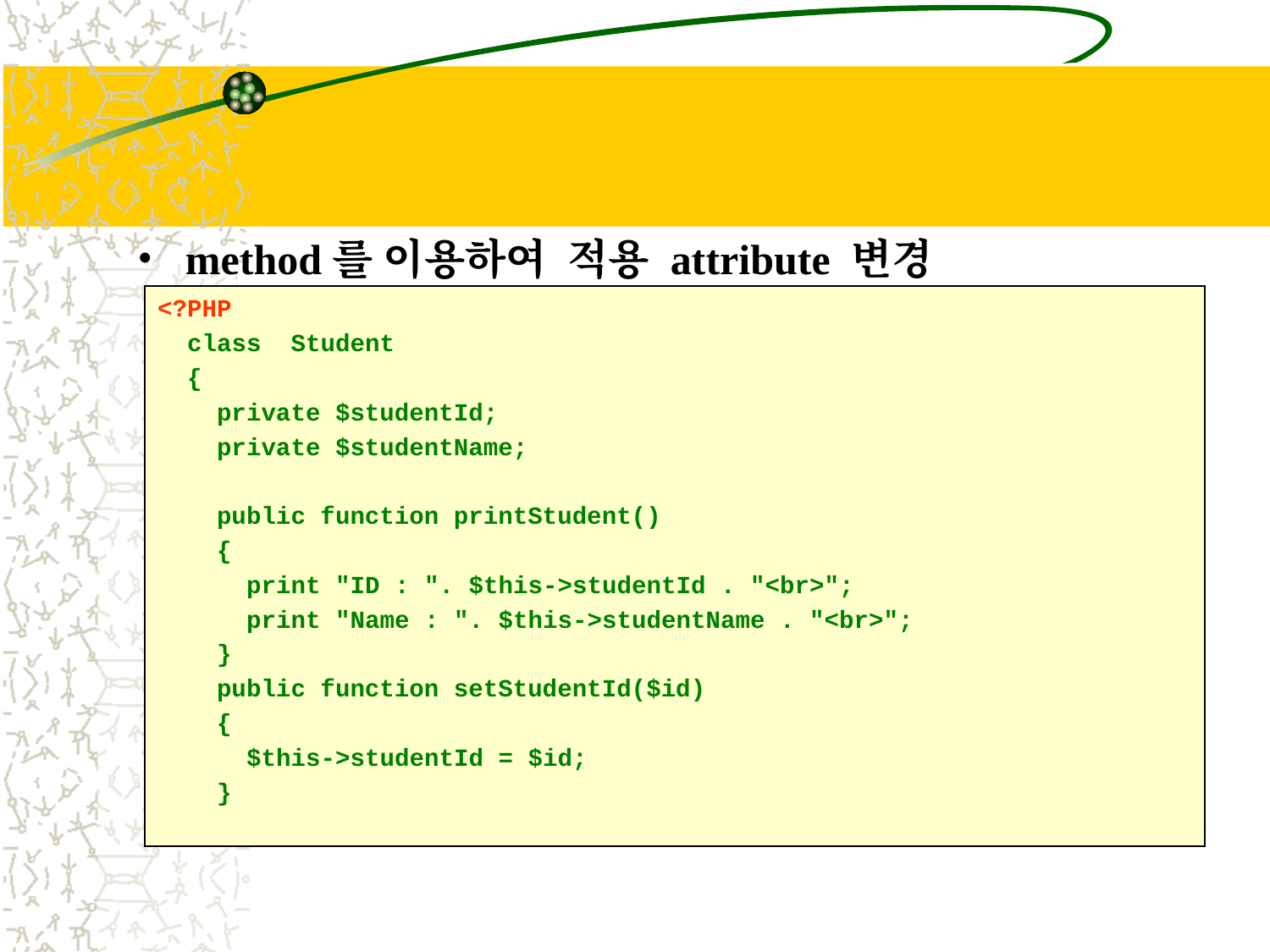

#
method를 이용하여  적용 attribute 변경
<?PHP
  class  Student
  {
    private $studentId;
    private $studentName;

    public function printStudent()
    {
      print "ID : ". $this->studentId . "<br>";
      print "Name : ". $this->studentName . "<br>";
    }
    public function setStudentId($id)
    {
      $this->studentId = $id;
    }